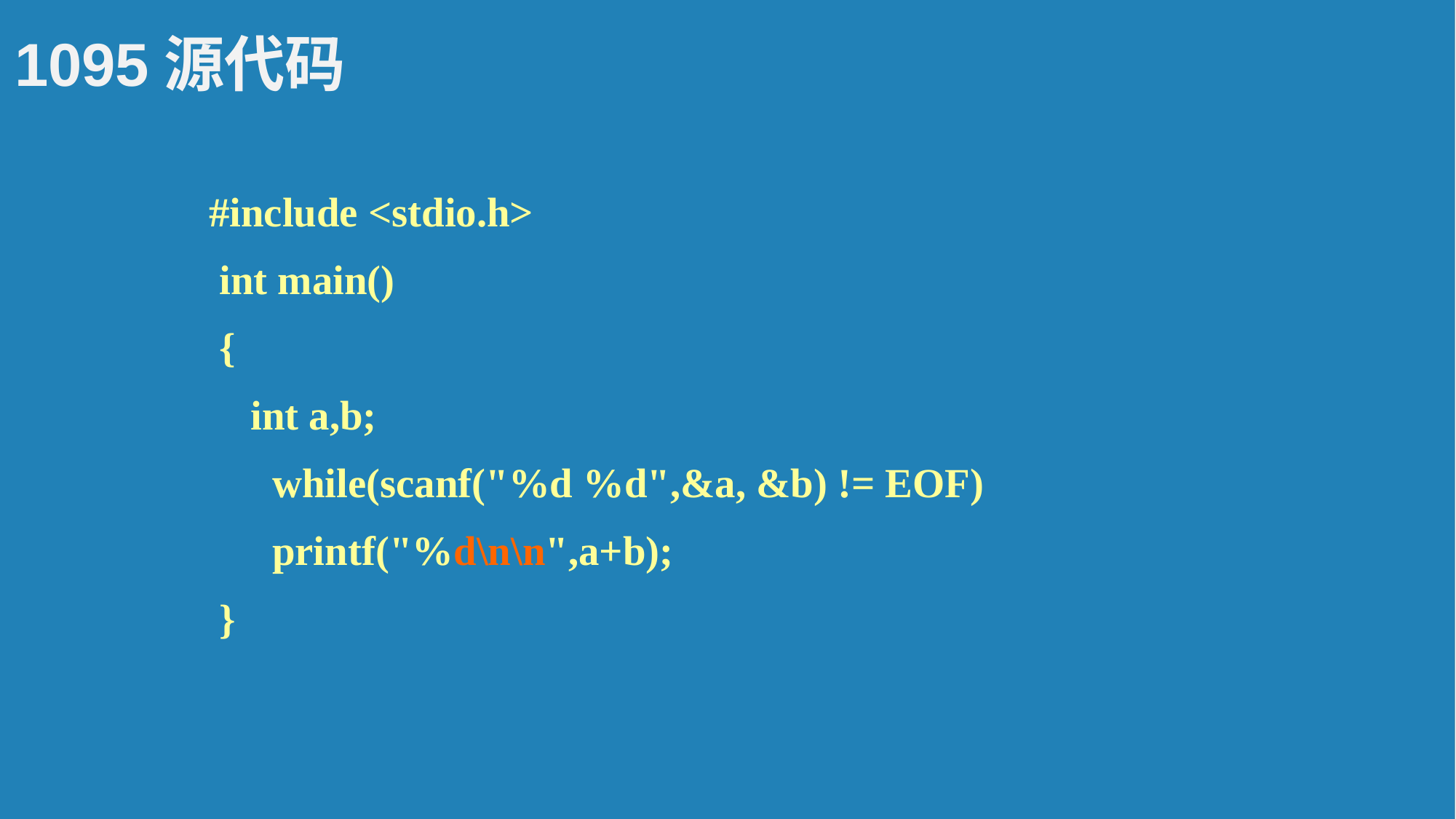

1095源代码
#include <stdio.h>
 int main()
 {
    int a,b;
 	  while(scanf("%d %d",&a, &b) != EOF)
	  printf("%d\n\n",a+b);
 }